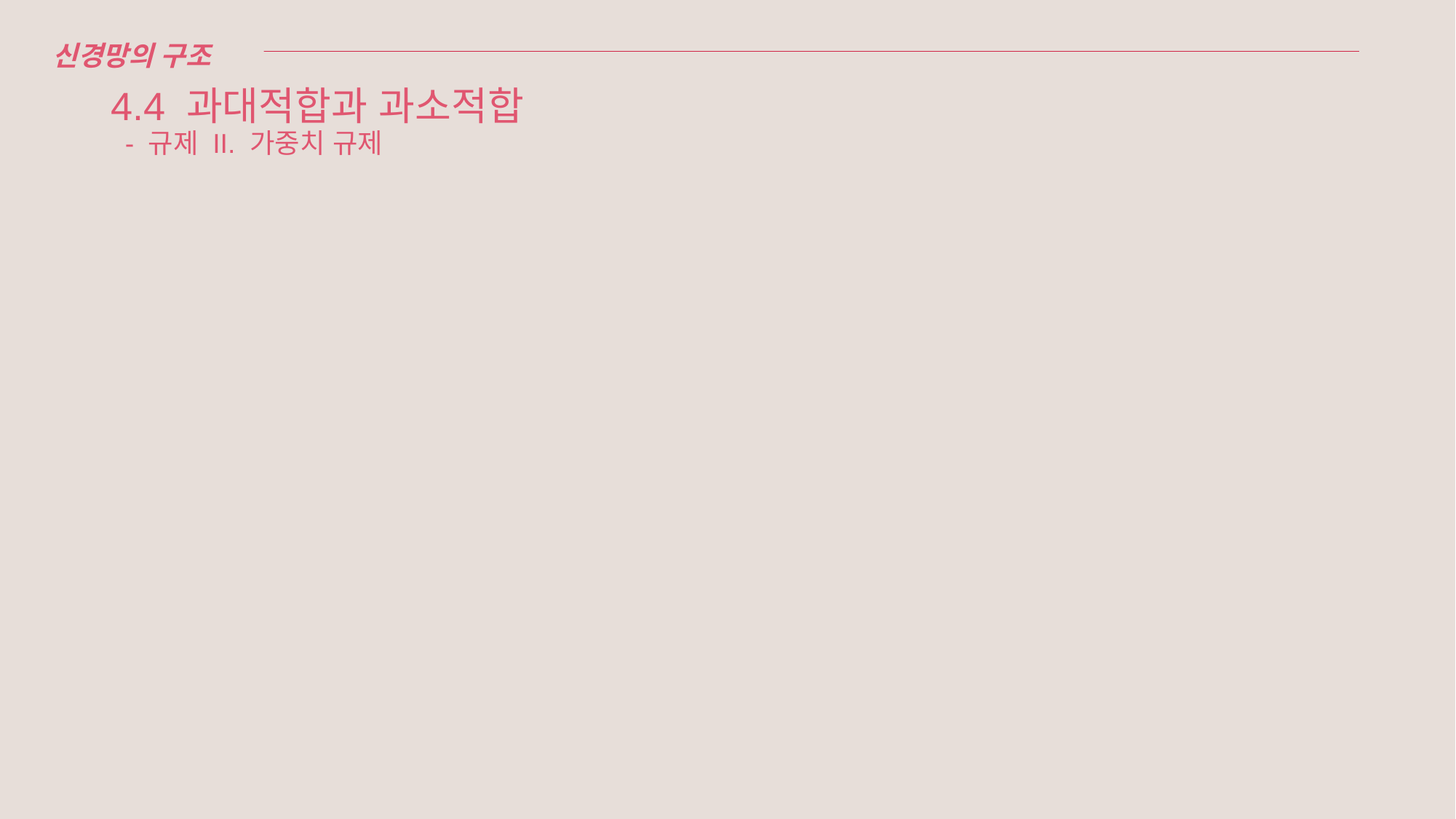

신경망의 구조
# 4.4 과대적합과 과소적합 - 규제 II. 가중치 규제